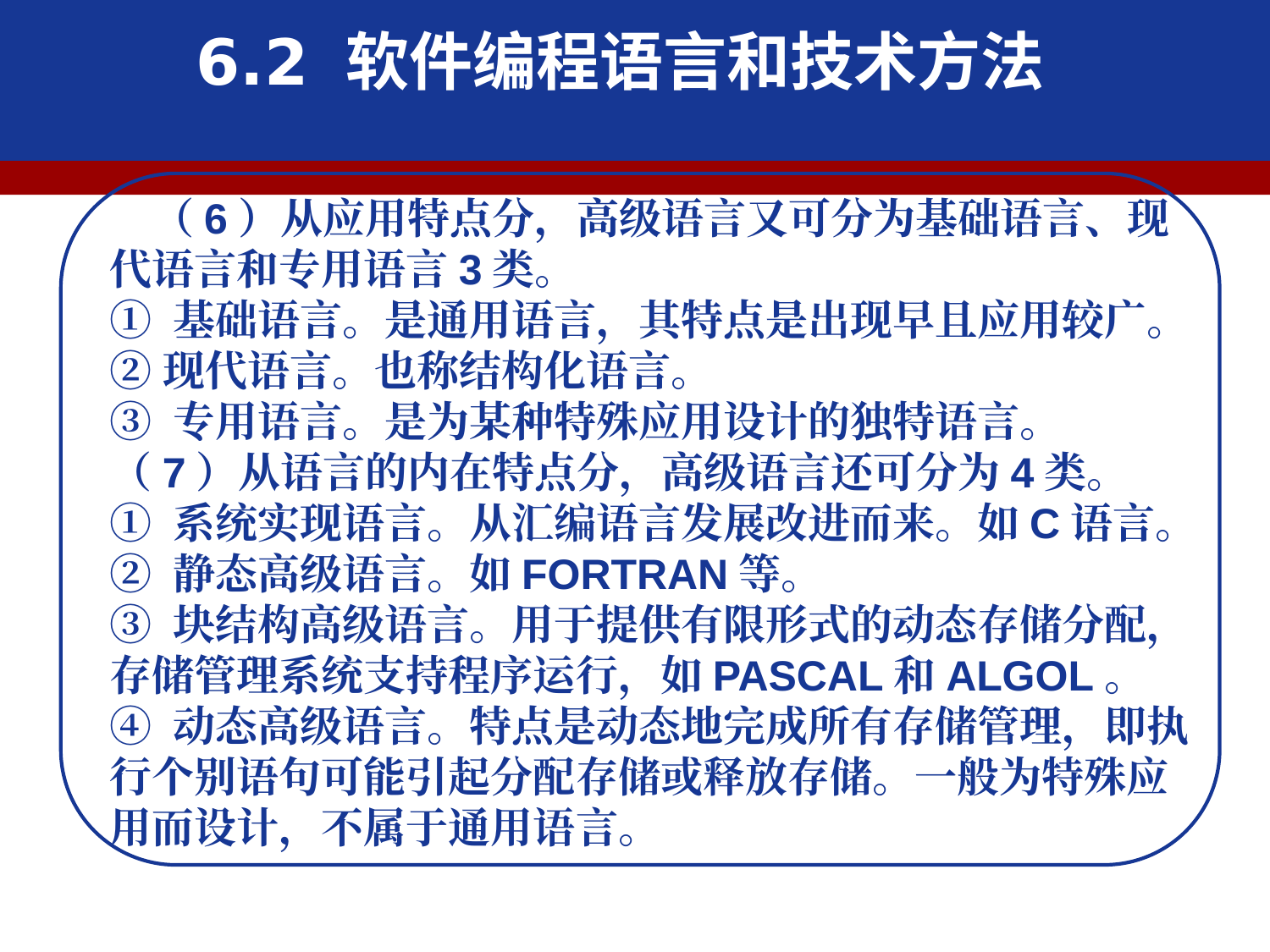

6.2 软件编程语言和技术方法

   （6）从应用特点分，高级语言又可分为基础语言、现代语言和专用语言3类。
① 基础语言。是通用语言，其特点是出现早且应用较广。② 现代语言。也称结构化语言。
③ 专用语言。是为某种特殊应用设计的独特语言。
（7）从语言的内在特点分，高级语言还可分为4类。
① 系统实现语言。从汇编语言发展改进而来。如C语言。
② 静态高级语言。如FORTRAN等。
③ 块结构高级语言。用于提供有限形式的动态存储分配，存储管理系统支持程序运行，如PASCAL和ALGOL。
④ 动态高级语言。特点是动态地完成所有存储管理，即执行个别语句可能引起分配存储或释放存储。一般为特殊应用而设计，不属于通用语言。